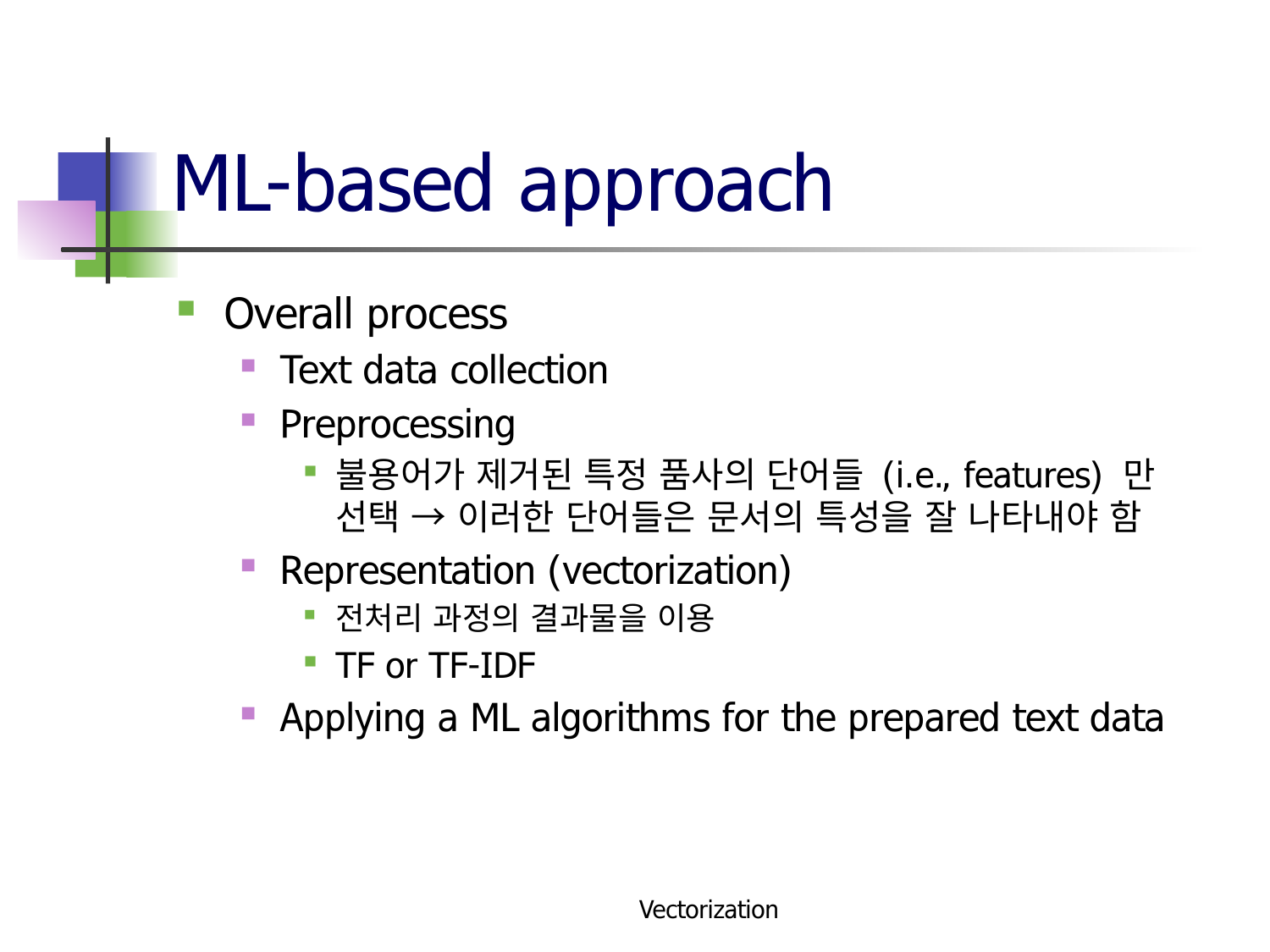

# ML-based approach
Overall process
Text data collection
Preprocessing
불용어가 제거된 특정 품사의 단어들 (i.e., features) 만 선택 → 이러한 단어들은 문서의 특성을 잘 나타내야 함
Representation (vectorization)
전처리 과정의 결과물을 이용
TF or TF-IDF
Applying a ML algorithms for the prepared text data
Vectorization